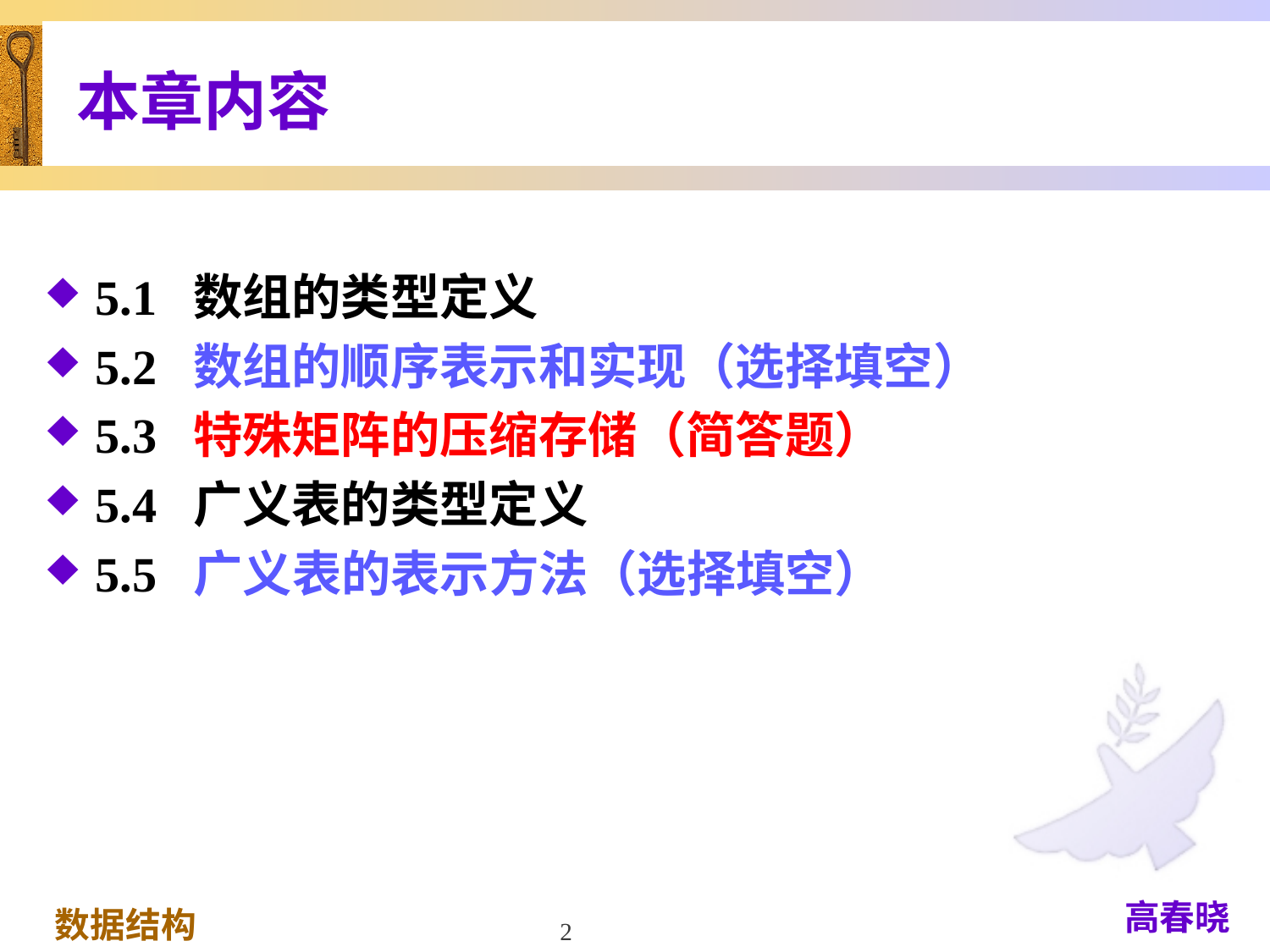

# 本章内容

5.1  数组的类型定义
5.2  数组的顺序表示和实现（选择填空）
5.3  特殊矩阵的压缩存储（简答题）
5.4  广义表的类型定义
5.5  广义表的表示方法（选择填空）

2